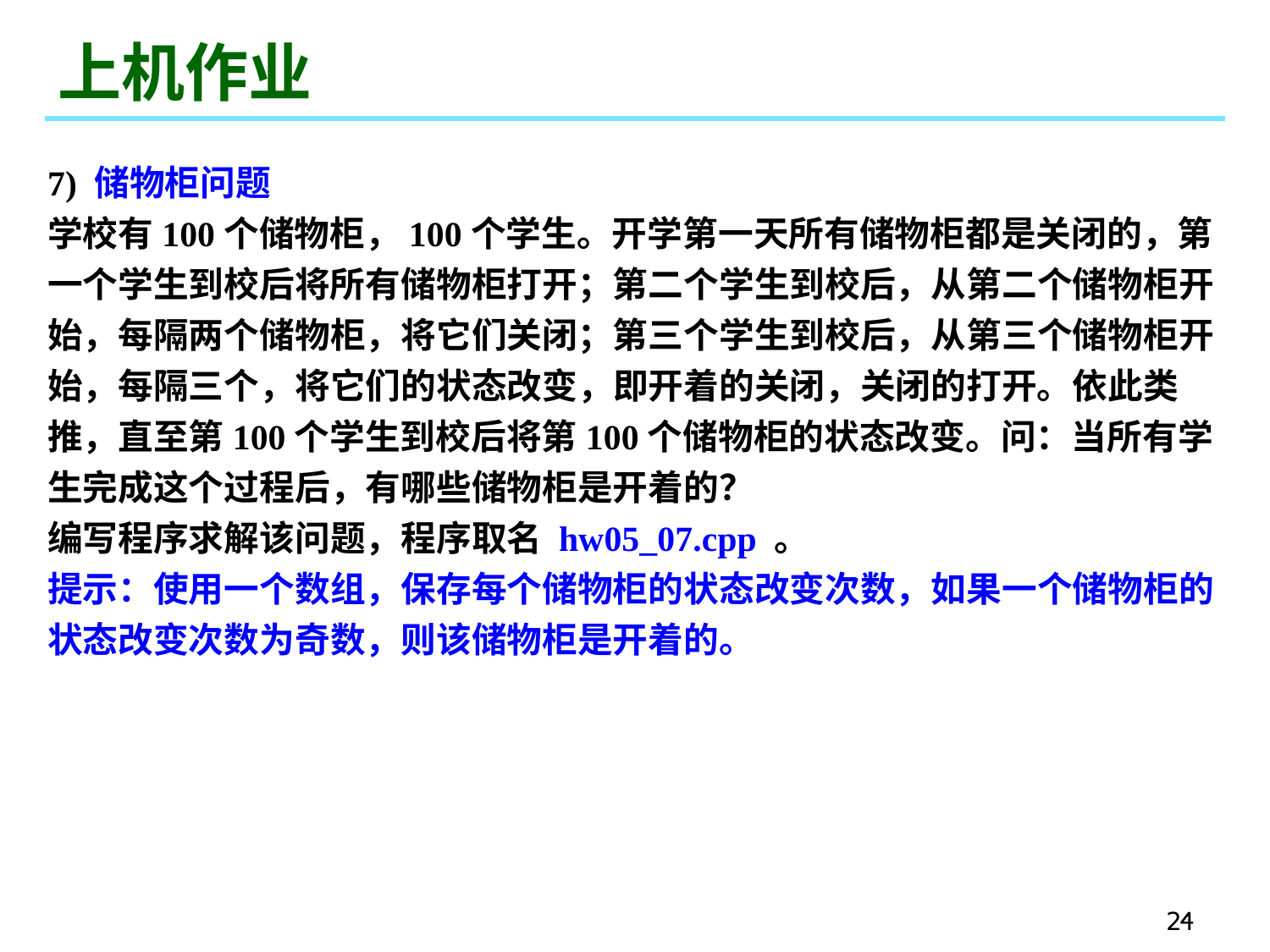

# 上机作业
7) 储物柜问题
学校有100个储物柜，100个学生。开学第一天所有储物柜都是关闭的，第一个学生到校后将所有储物柜打开；第二个学生到校后，从第二个储物柜开始，每隔两个储物柜，将它们关闭；第三个学生到校后，从第三个储物柜开始，每隔三个，将它们的状态改变，即开着的关闭，关闭的打开。依此类推，直至第100个学生到校后将第100个储物柜的状态改变。问：当所有学生完成这个过程后，有哪些储物柜是开着的？
编写程序求解该问题，程序取名 hw05_07.cpp 。
提示：使用一个数组，保存每个储物柜的状态改变次数，如果一个储物柜的状态改变次数为奇数，则该储物柜是开着的。
24